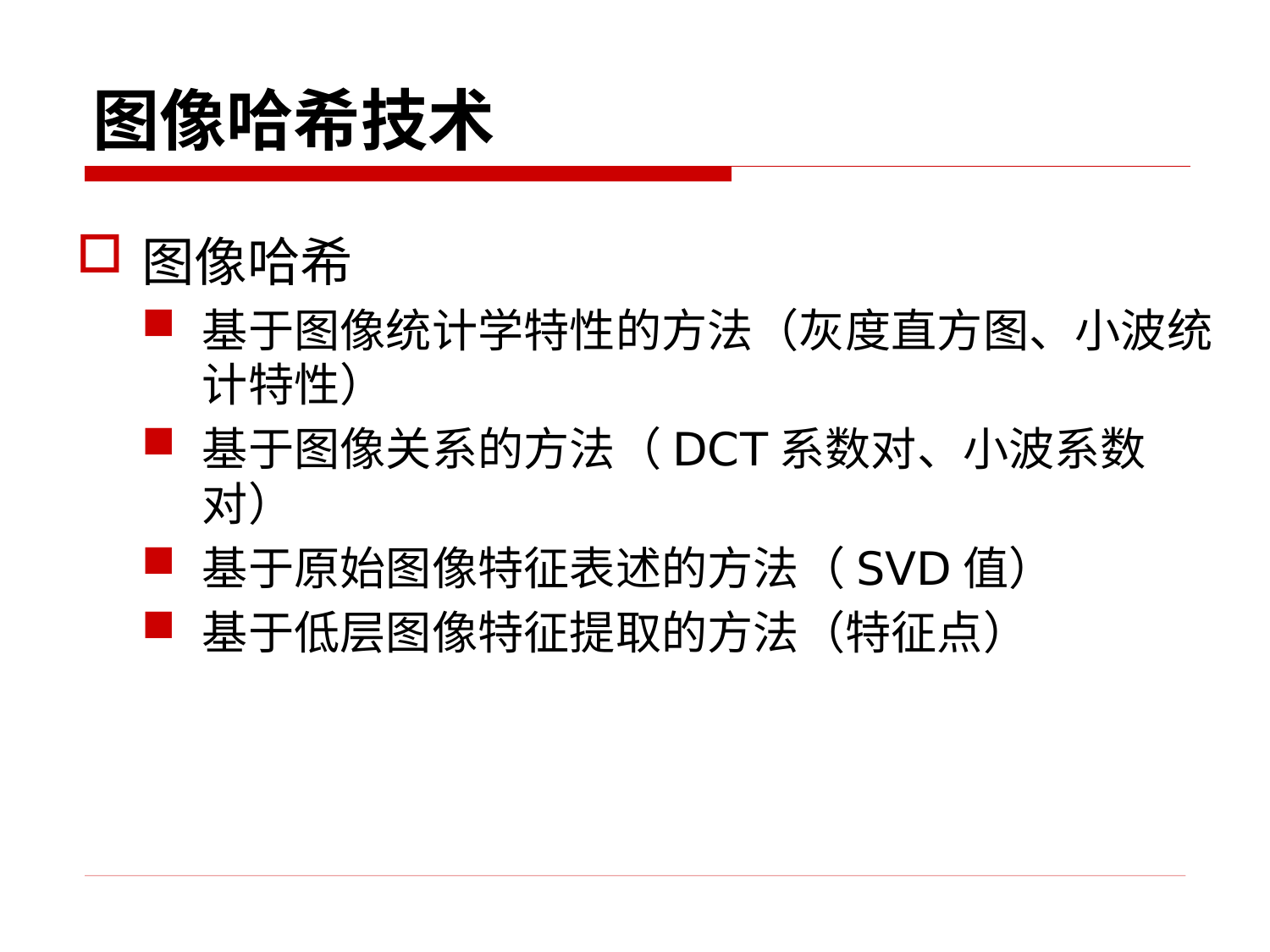

图像哈希技术
图像哈希
基于图像统计学特性的方法（灰度直方图、小波统计特性）
基于图像关系的方法（DCT系数对、小波系数对）
基于原始图像特征表述的方法（SVD值）
基于低层图像特征提取的方法（特征点）